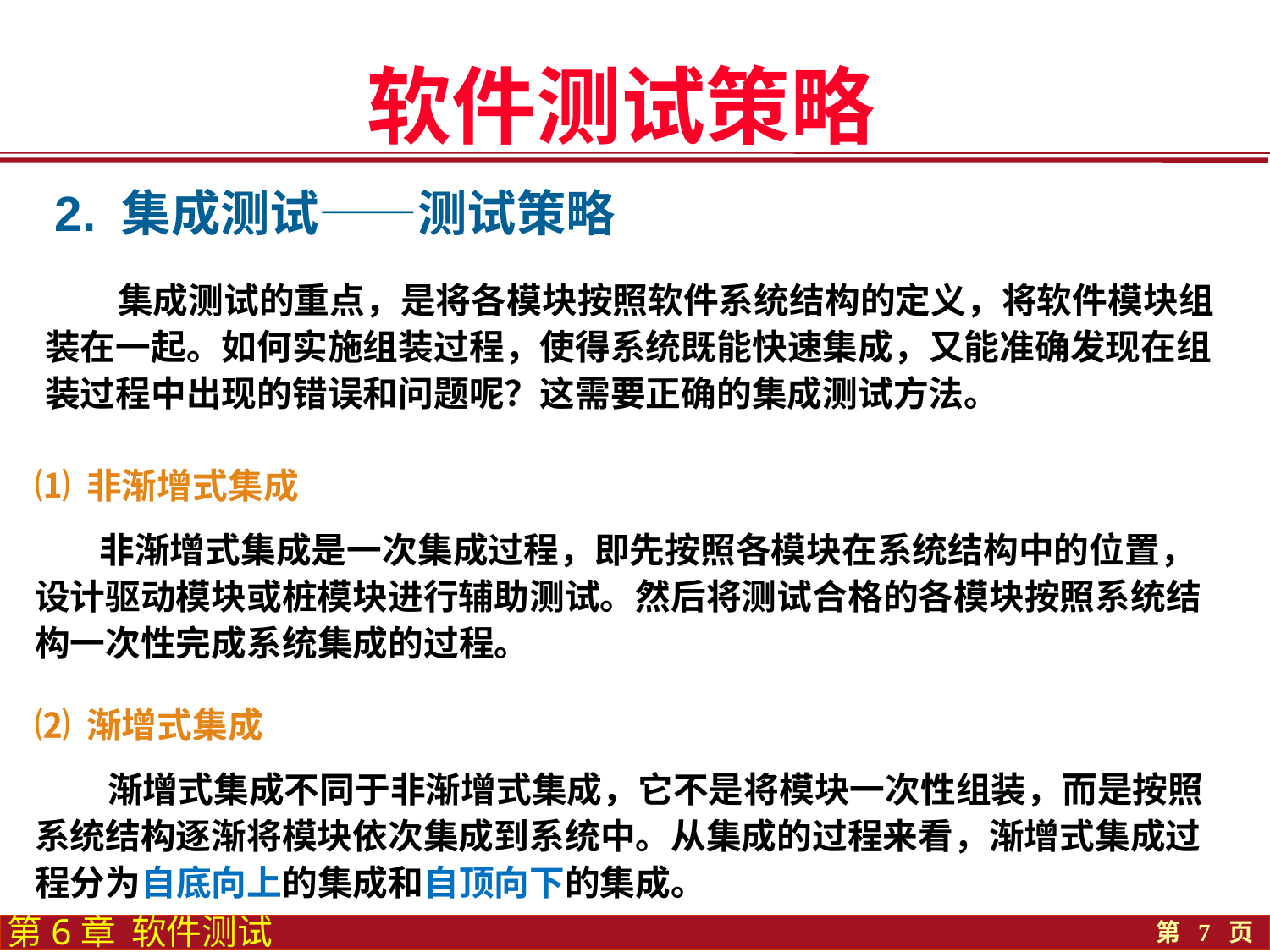

软件测试策略
# 2. 集成测试——测试策略
        集成测试的重点，是将各模块按照软件系统结构的定义，将软件模块组装在一起。如何实施组装过程，使得系统既能快速集成，又能准确发现在组装过程中出现的错误和问题呢？这需要正确的集成测试方法。
⑴ 非渐增式集成
       非渐增式集成是一次集成过程，即先按照各模块在系统结构中的位置，设计驱动模块或桩模块进行辅助测试。然后将测试合格的各模块按照系统结构一次性完成系统集成的过程。
⑵ 渐增式集成
        渐增式集成不同于非渐增式集成，它不是将模块一次性组装，而是按照系统结构逐渐将模块依次集成到系统中。从集成的过程来看，渐增式集成过程分为自底向上的集成和自顶向下的集成。